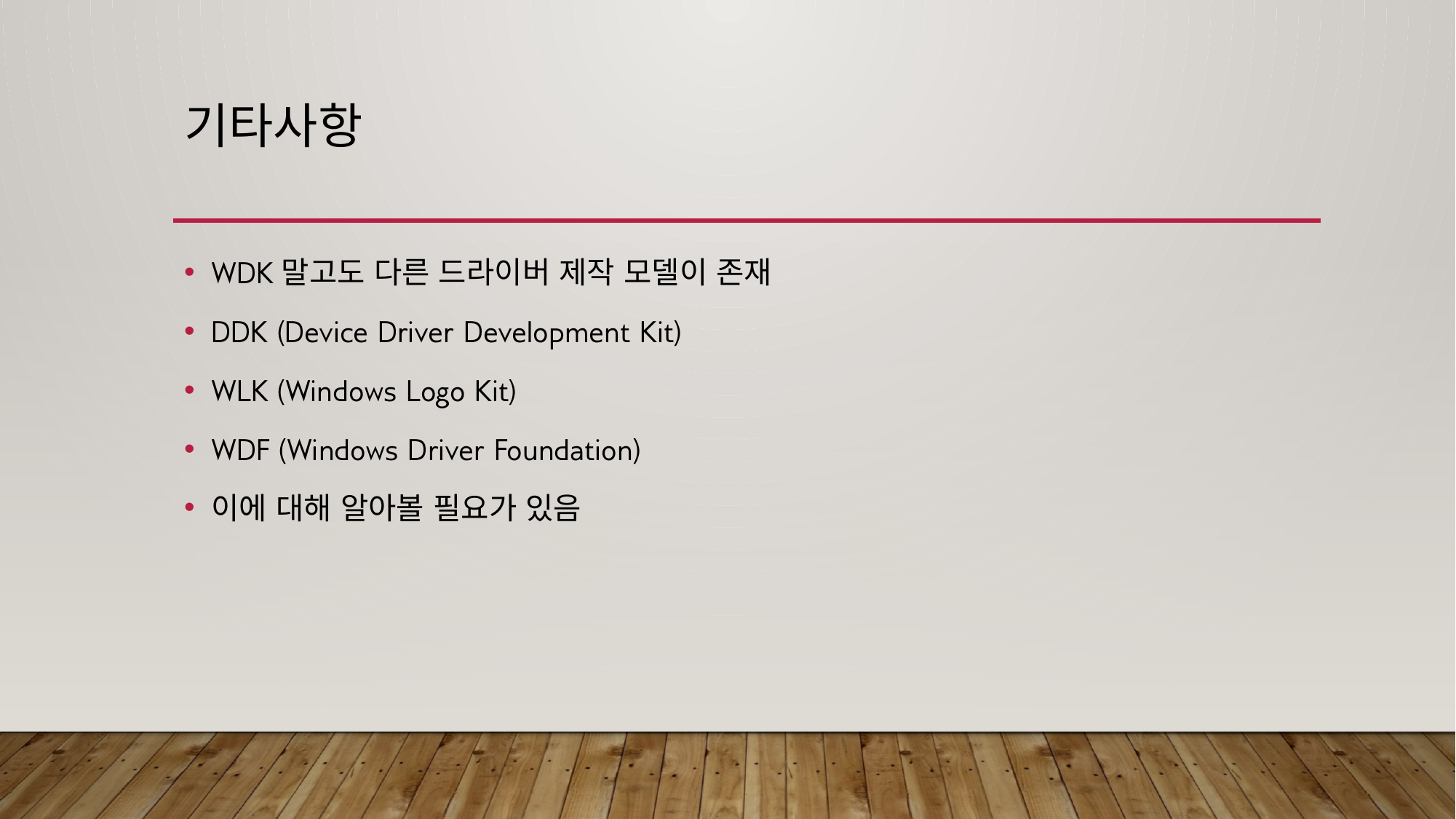

# 기타사항
WDK말고도 다른 드라이버 제작 모델이 존재
DDK (Device Driver Development Kit)
WLK (Windows Logo Kit)
WDF (Windows Driver Foundation)
이에 대해 알아볼 필요가 있음